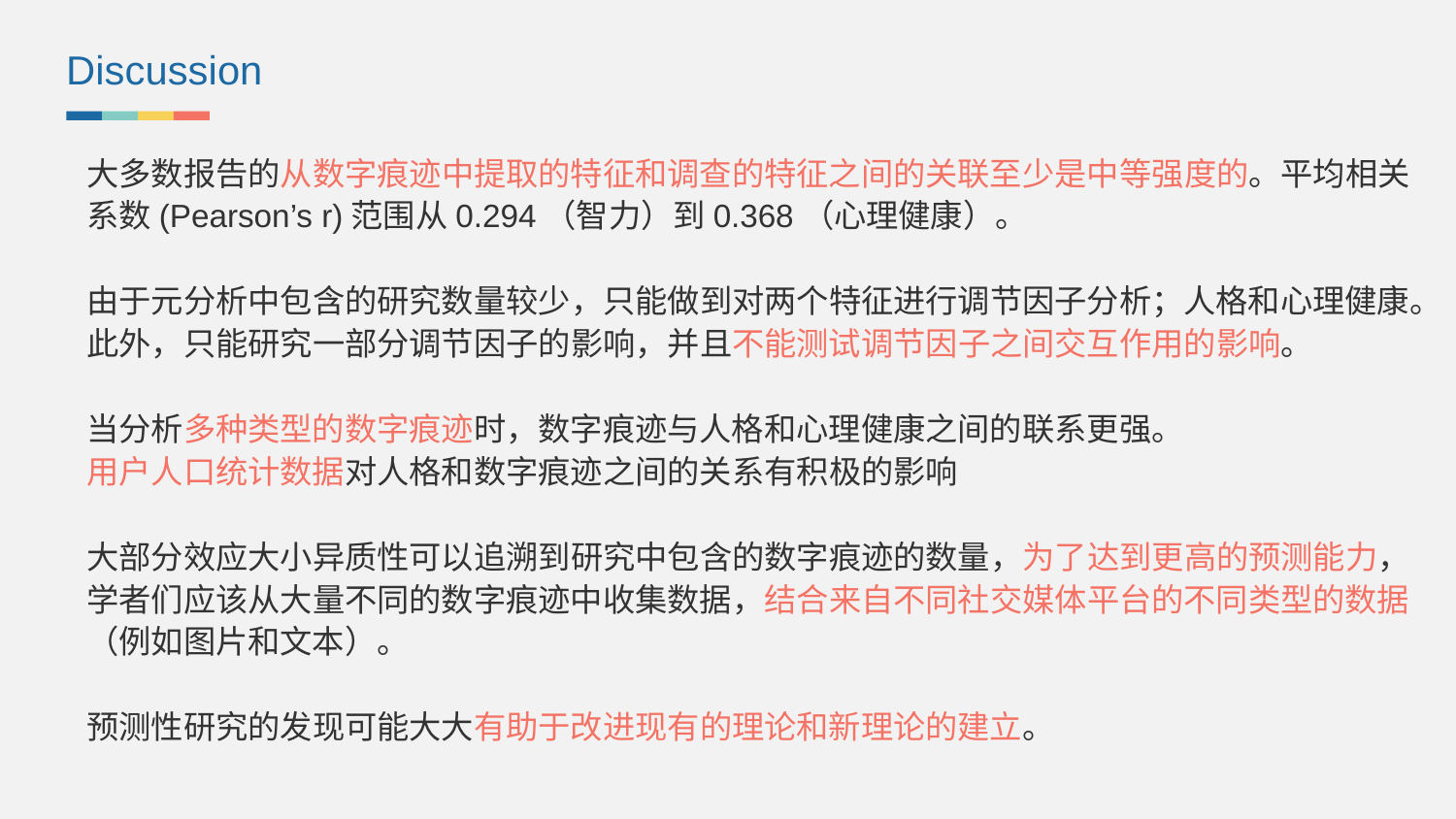

Discussion

大多数报告的从数字痕迹中提取的特征和调查的特征之间的关联至少是中等强度的。平均相关系数(Pearson’s r)范围从0.294（智力）到0.368（心理健康）。

由于元分析中包含的研究数量较少，只能做到对两个特征进行调节因子分析；人格和心理健康。此外，只能研究一部分调节因子的影响，并且不能测试调节因子之间交互作用的影响。

当分析多种类型的数字痕迹时，数字痕迹与人格和心理健康之间的联系更强。
用户人口统计数据对人格和数字痕迹之间的关系有积极的影响

大部分效应大小异质性可以追溯到研究中包含的数字痕迹的数量，为了达到更高的预测能力，学者们应该从大量不同的数字痕迹中收集数据，结合来自不同社交媒体平台的不同类型的数据（例如图片和文本）。

预测性研究的发现可能大大有助于改进现有的理论和新理论的建立。